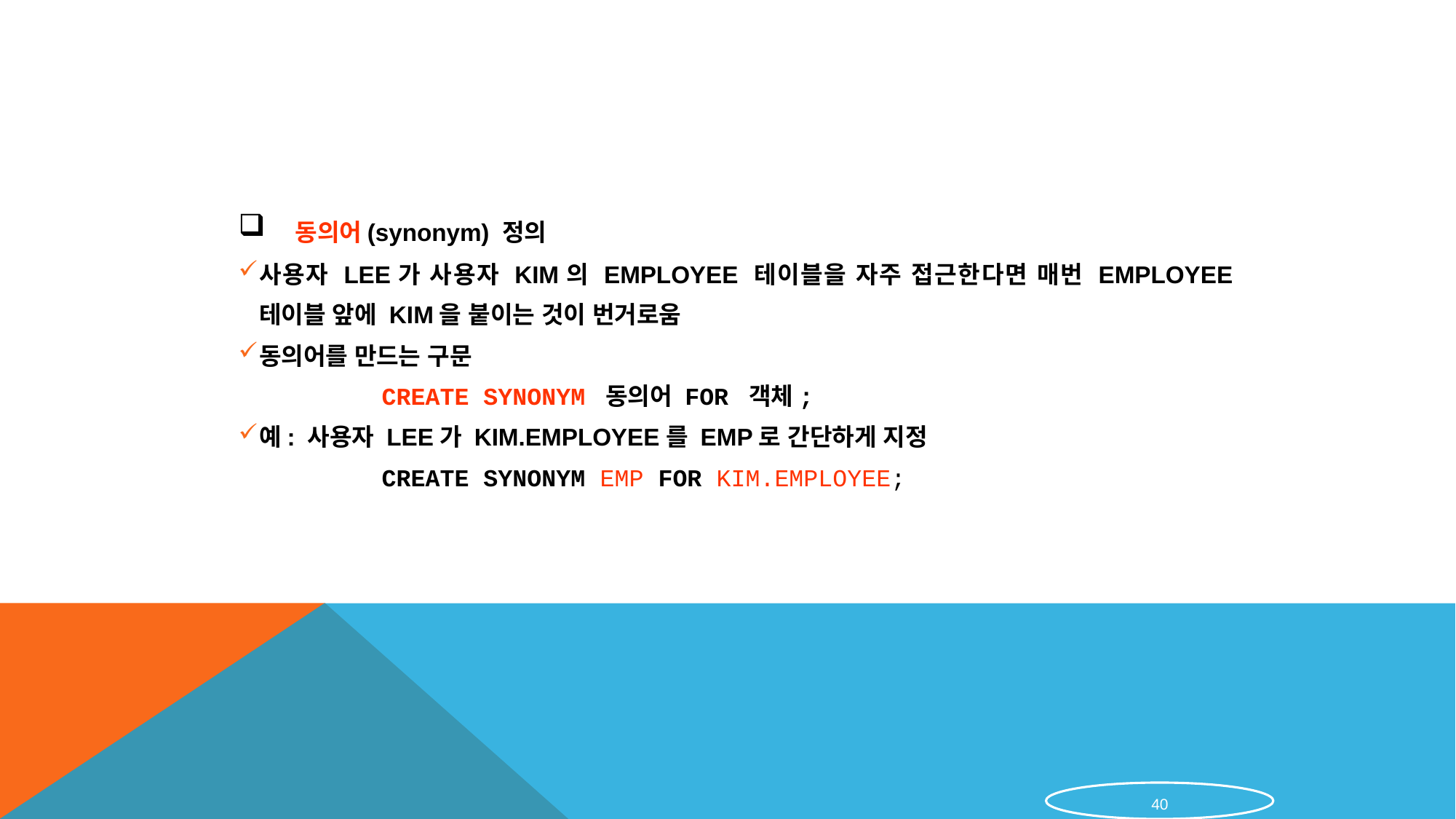

동의어(synonym) 정의
사용자 LEE가 사용자 KIM의 EMPLOYEE 테이블을 자주 접근한다면 매번 EMPLOYEE 테이블 앞에 KIM을 붙이는 것이 번거로움
동의어를 만드는 구문
		  CREATE SYNONYM 동의어 FOR 객체;
예: 사용자 LEE가 KIM.EMPLOYEE를 EMP로 간단하게 지정
		  CREATE SYNONYM EMP FOR KIM.EMPLOYEE;

40